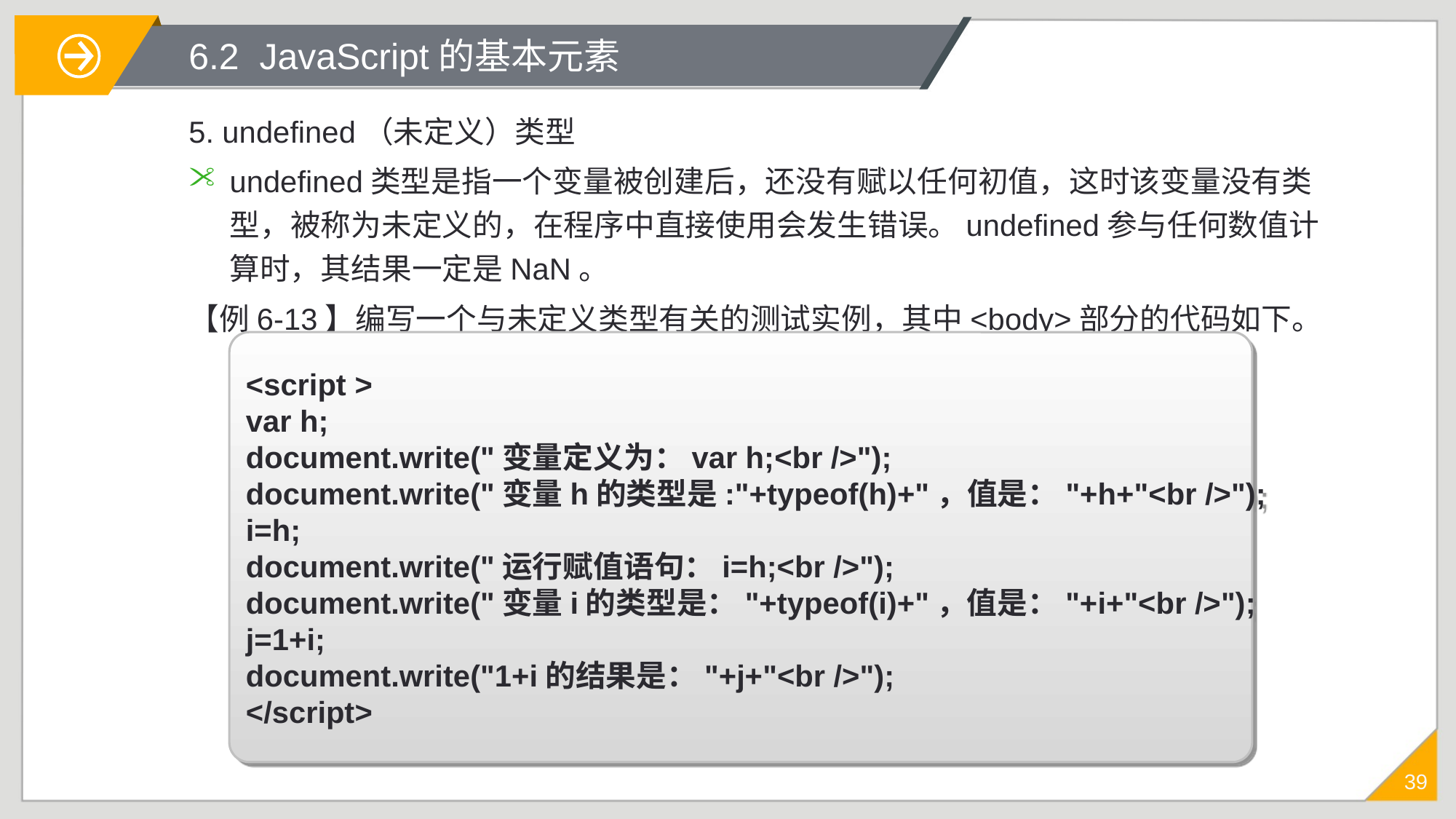

# 6.2  JavaScript的基本元素
5. undefined（未定义）类型
undefined类型是指一个变量被创建后，还没有赋以任何初值，这时该变量没有类型，被称为未定义的，在程序中直接使用会发生错误。undefined参与任何数值计算时，其结果一定是NaN。
【例6-13】编写一个与未定义类型有关的测试实例，其中<body>部分的代码如下。

<script >
var h;
document.write("变量定义为：var h;<br />");
document.write("变量h的类型是:"+typeof(h)+"，值是："+h+"<br />");
i=h;
document.write("运行赋值语句：i=h;<br />");
document.write("变量i的类型是："+typeof(i)+"，值是："+i+"<br />");
j=1+i;
document.write("1+i的结果是："+j+"<br />");
</script>